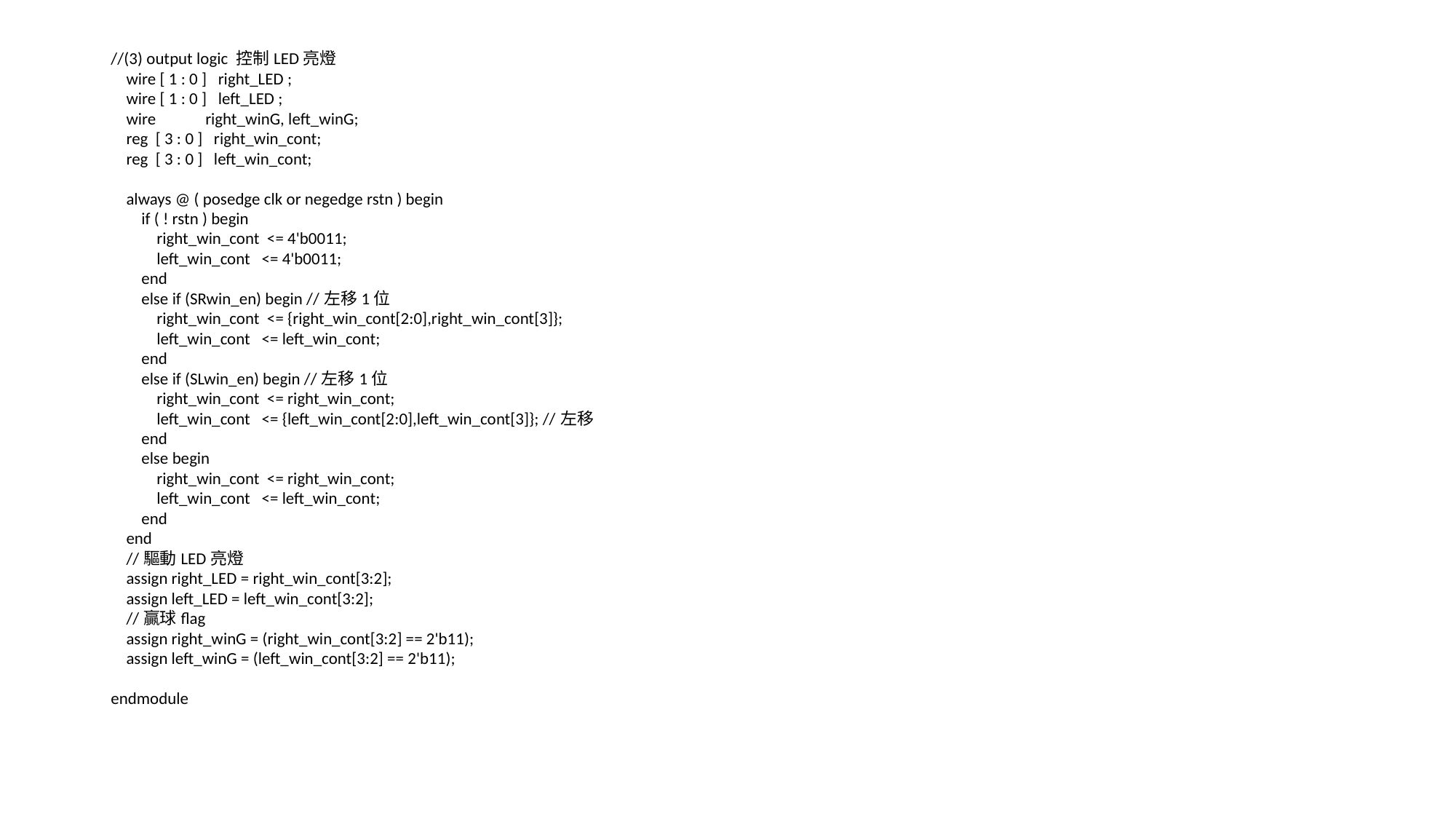

//(3) output logic 控制LED亮燈
    wire [ 1 : 0 ]   right_LED ;
    wire [ 1 : 0 ]   left_LED ;
    wire             right_winG, left_winG;
    reg  [ 3 : 0 ]   right_win_cont;
    reg  [ 3 : 0 ]   left_win_cont;

    always @ ( posedge clk or negedge rstn ) begin
        if ( ! rstn ) begin
            right_win_cont  <= 4'b0011;
            left_win_cont   <= 4'b0011;
        end
        else if (SRwin_en) begin //左移1位
            right_win_cont  <= {right_win_cont[2:0],right_win_cont[3]};
            left_win_cont   <= left_win_cont;
        end
        else if (SLwin_en) begin //左移1位
            right_win_cont  <= right_win_cont;
            left_win_cont   <= {left_win_cont[2:0],left_win_cont[3]}; //左移
        end
        else begin
            right_win_cont  <= right_win_cont;
            left_win_cont   <= left_win_cont;
        end
    end
    //驅動LED亮燈
    assign right_LED = right_win_cont[3:2];
    assign left_LED = left_win_cont[3:2];
    //贏球flag
    assign right_winG = (right_win_cont[3:2] == 2'b11);
    assign left_winG = (left_win_cont[3:2] == 2'b11);

endmodule